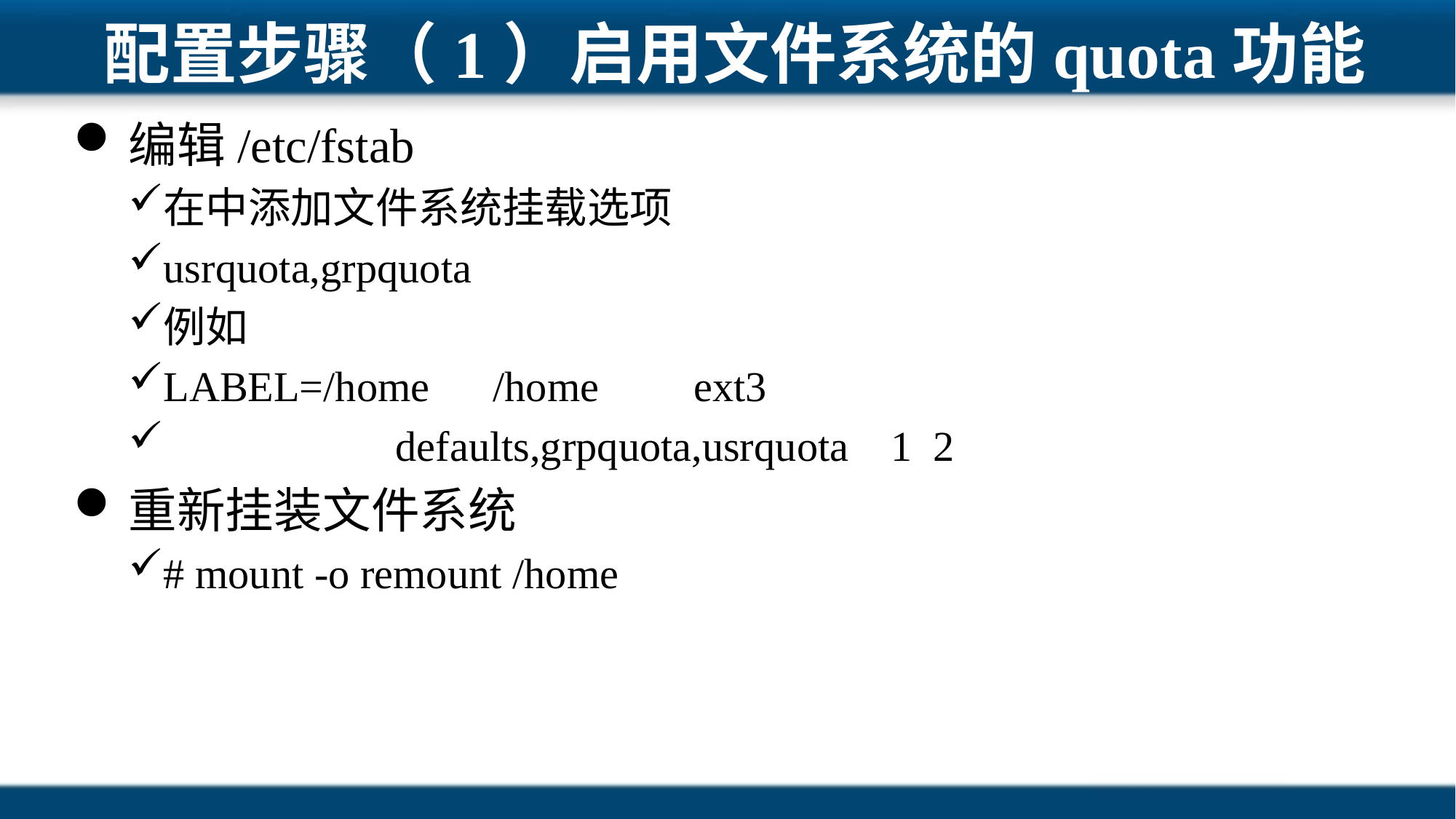

# 配置步骤（1）启用文件系统的quota功能
编辑/etc/fstab
在中添加文件系统挂载选项
usrquota,grpquota
例如
LABEL=/home      /home         ext3
                      defaults,grpquota,usrquota    1  2
重新挂装文件系统
# mount -o remount /home